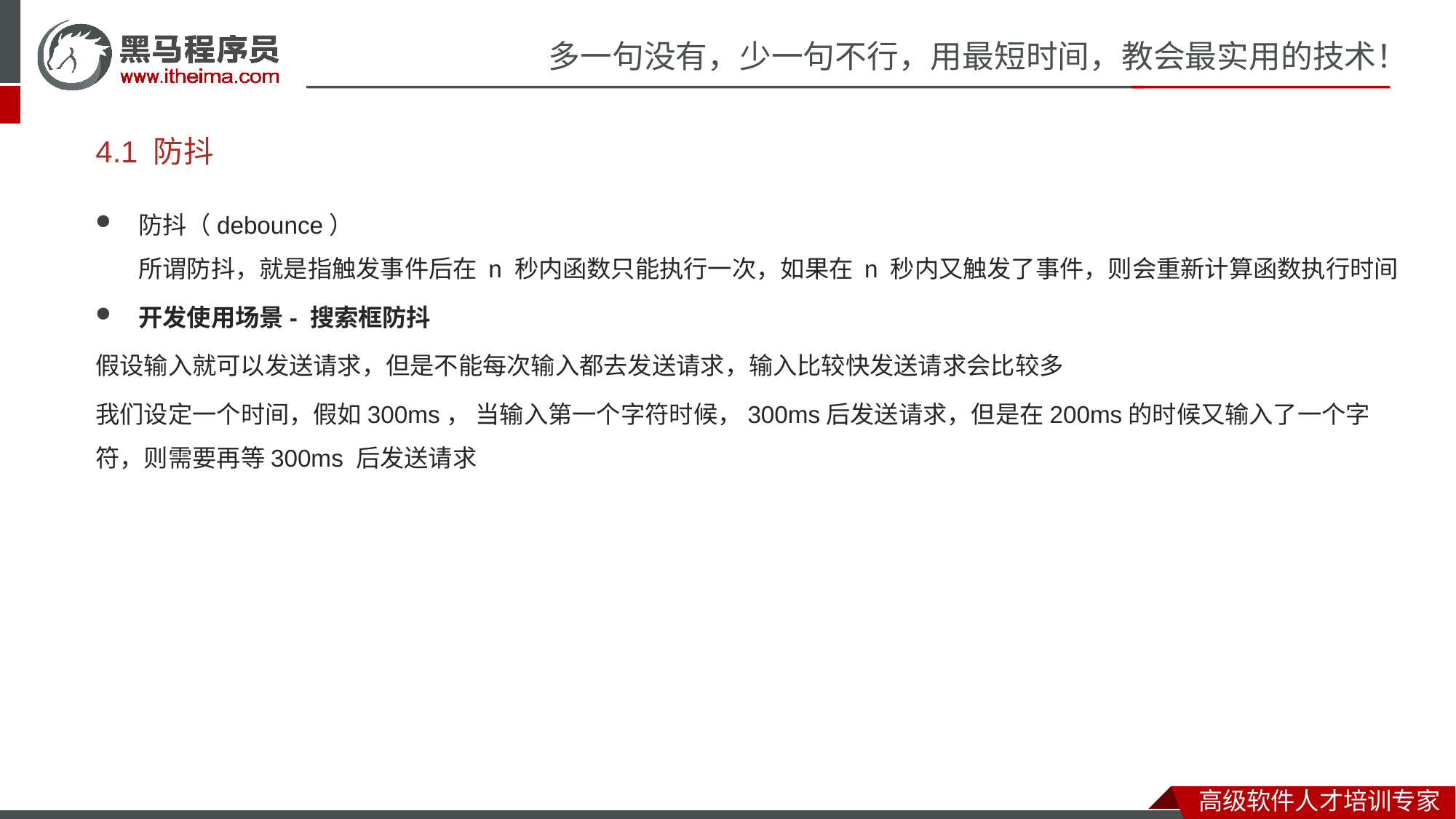

# 4.1 防抖
防抖（debounce）
所谓防抖，就是指触发事件后在 n 秒内函数只能执行一次，如果在 n 秒内又触发了事件，则会重新计算函数执行时间
开发使用场景- 搜索框防抖
假设输入就可以发送请求，但是不能每次输入都去发送请求，输入比较快发送请求会比较多
我们设定一个时间，假如300ms， 当输入第一个字符时候，300ms后发送请求，但是在200ms的时候又输入了一个字符，则需要再等300ms 后发送请求